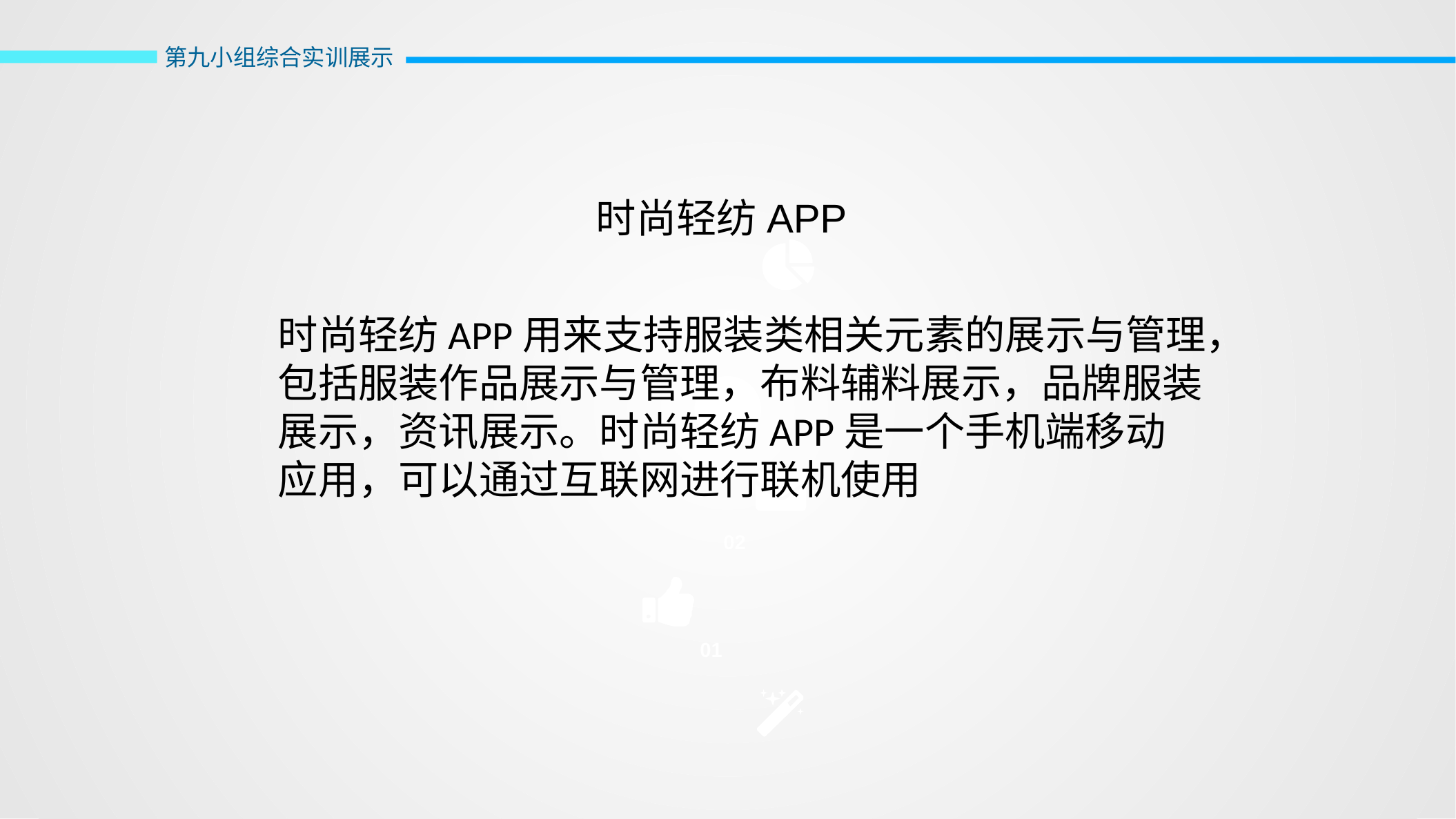

第九小组综合实训展示

时尚轻纺APP

时尚轻纺APP用来支持服装类相关元素的展示与管理，
包括服装作品展示与管理，布料辅料展示，品牌服装
展示，资讯展示。时尚轻纺APP是一个手机端移动
应用，可以通过互联网进行联机使用
04
03

02

01